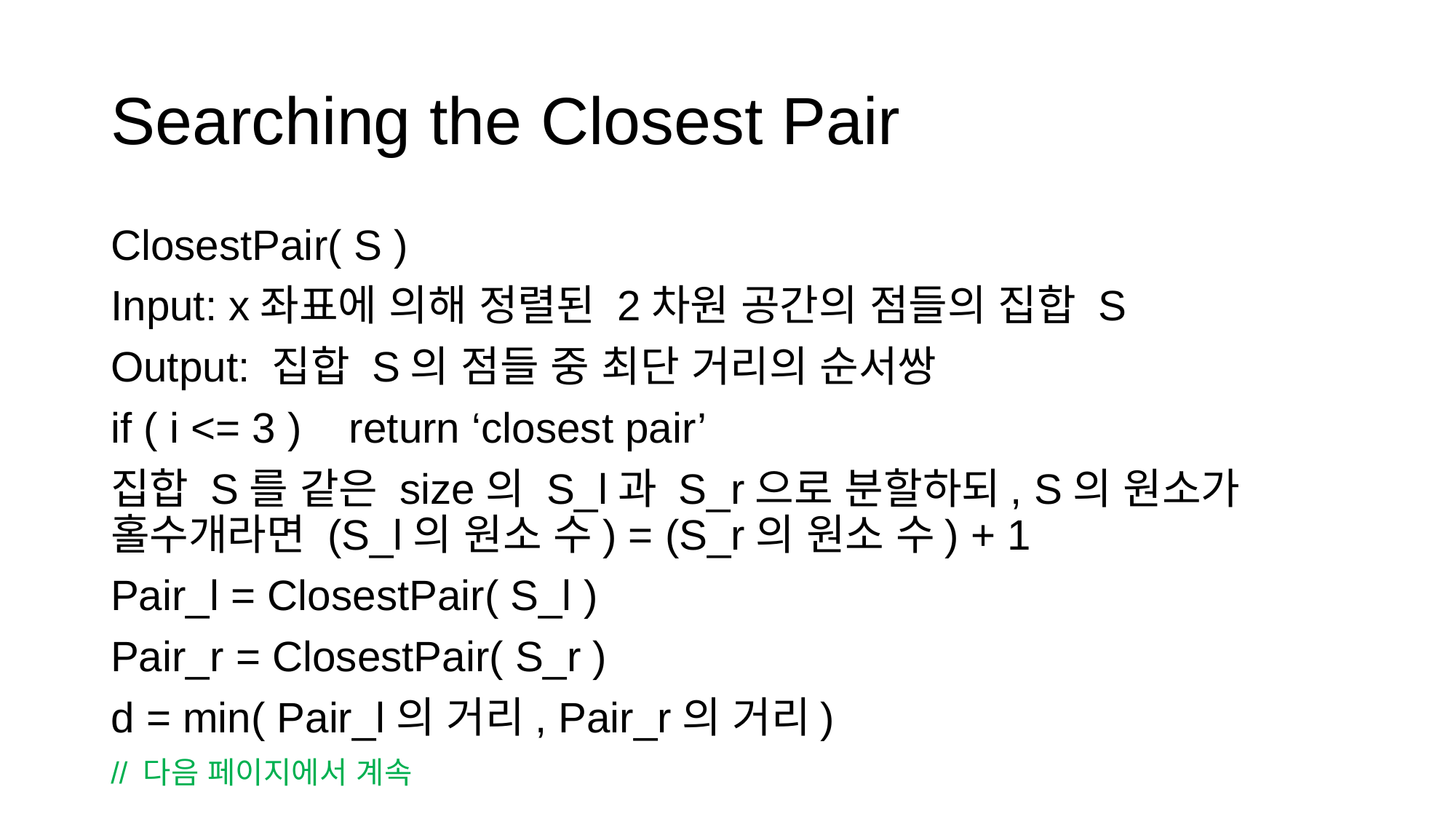

Searching the Closest Pair
ClosestPair( S )
Input: x좌표에 의해 정렬된 2차원 공간의 점들의 집합 S
Output: 집합 S의 점들 중 최단 거리의 순서쌍
if ( i <= 3 )    return ‘closest pair’
집합 S를 같은 size의 S_l과 S_r으로 분할하되, S의 원소가 홀수개라면 (S_l의 원소 수) = (S_r의 원소 수) + 1
Pair_l = ClosestPair( S_l )
Pair_r = ClosestPair( S_r )
d = min( Pair_l의 거리, Pair_r의 거리)
// 다음 페이지에서 계속